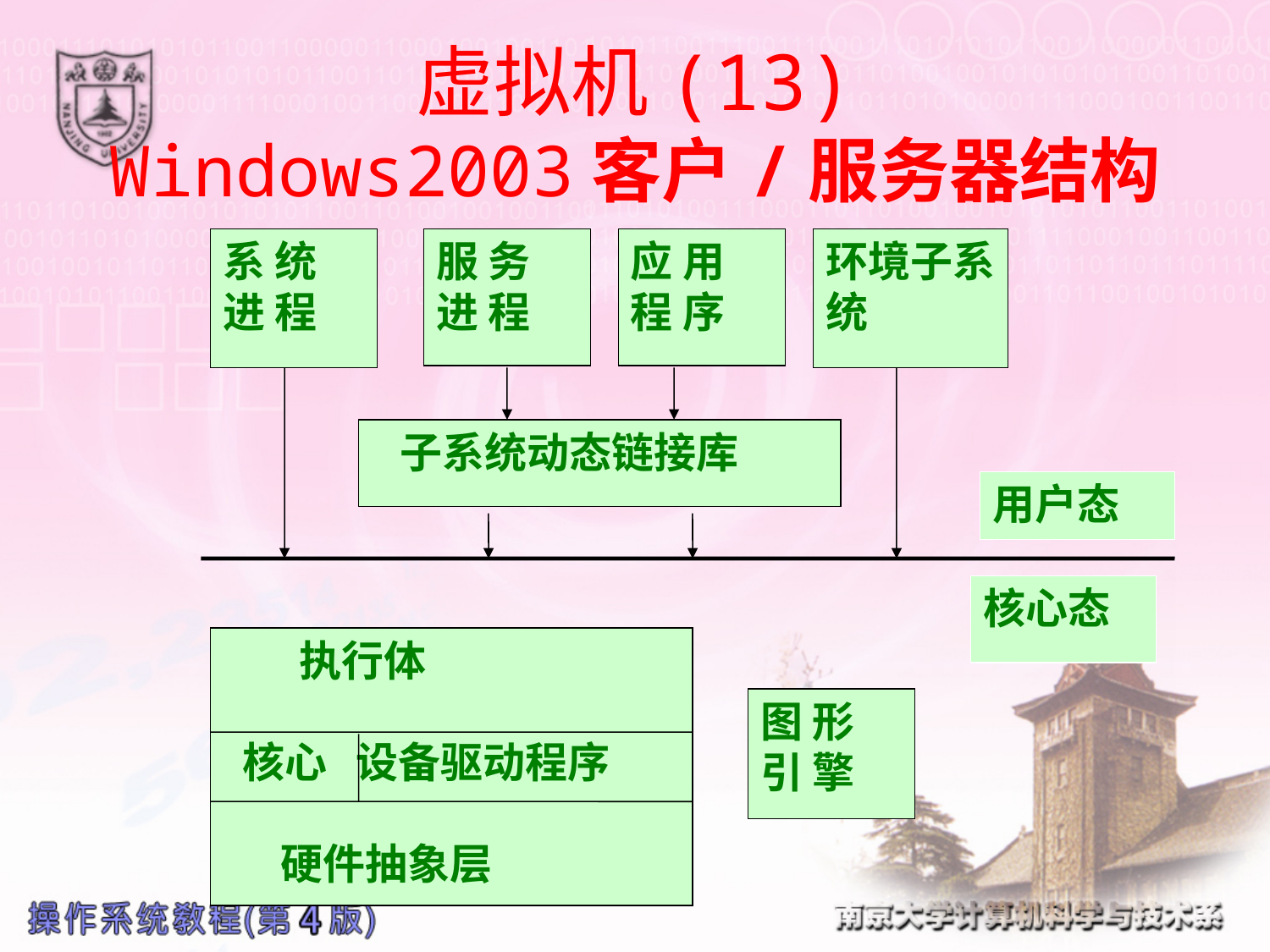

# 虚拟机(13) Windows2003客户/服务器结构
系 统
进 程
服 务
进 程
应 用
程 序
环境子系统

  子系统动态链接库
用户态

核心态
       执行体

 核心   设备驱动程序

     硬件抽象层
图 形
引 擎